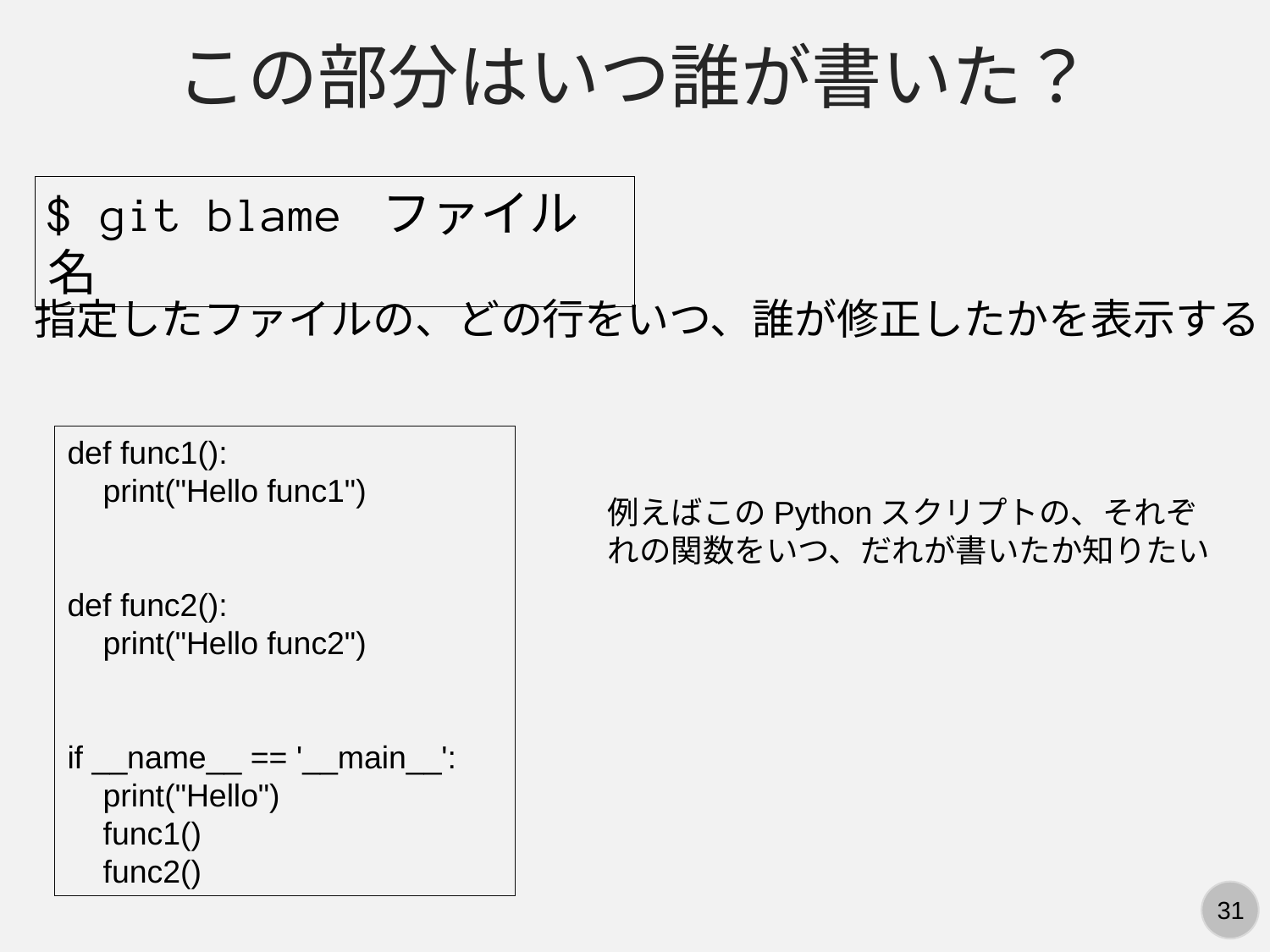

この部分はいつ誰が書いた？
$ git blame ファイル名
指定したファイルの、どの行をいつ、誰が修正したかを表示する
def func1():
    print("Hello func1")

def func2():
    print("Hello func2")

if __name__ == '__main__':
    print("Hello")
    func1()
    func2()
例えばこのPythonスクリプトの、それぞれの関数をいつ、だれが書いたか知りたい